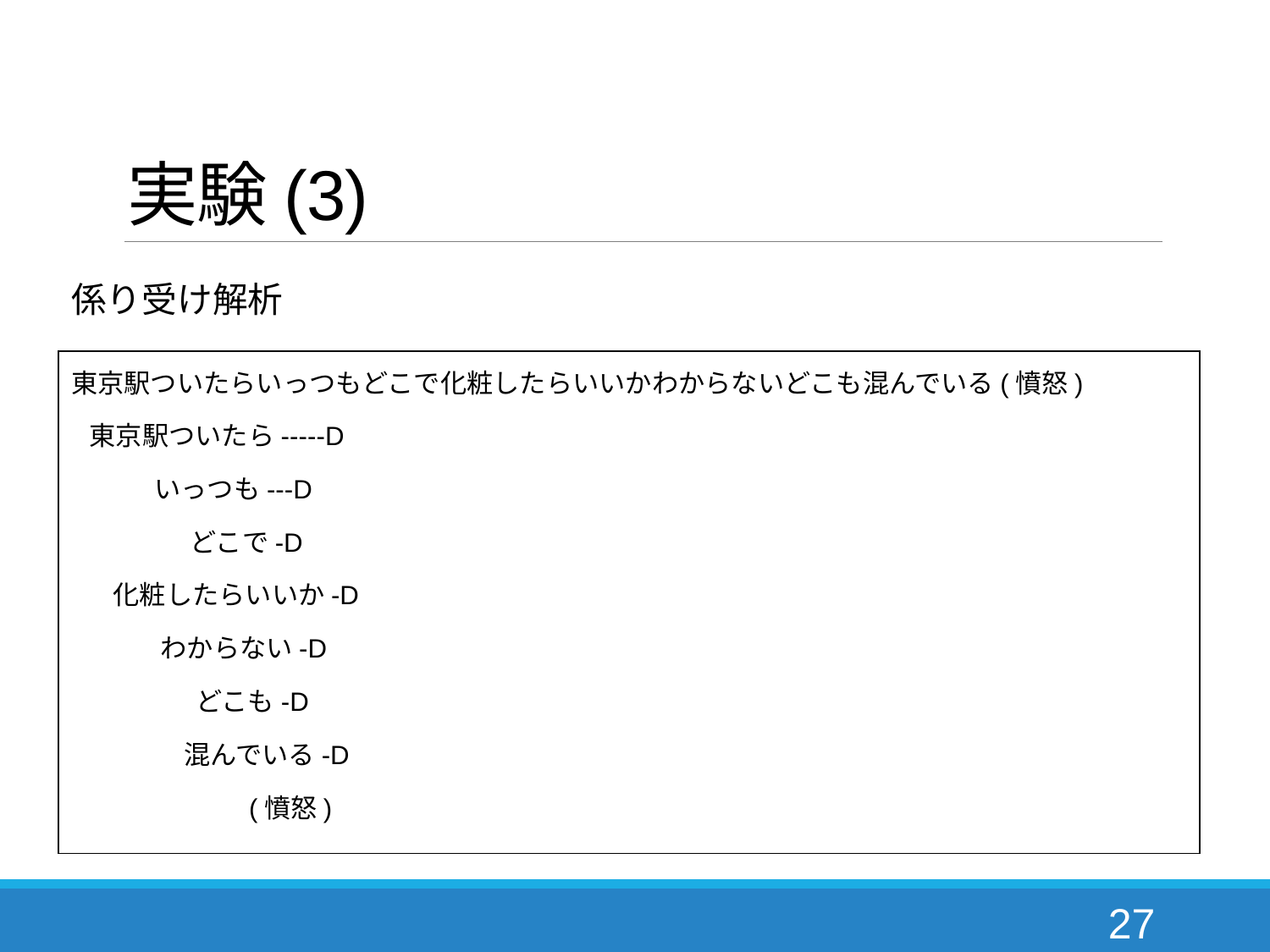

# 実験(3)
係り受け解析
東京駅ついたらいっつもどこで化粧したらいいかわからないどこも混んでいる(憤怒)
  東京駅ついたら-----D
             いっつも---D
                   どこで-D
      化粧したらいいか-D
              わからない-D
                    どこも-D
                  混んでいる-D
                        (憤怒)

|  |
| --- |
27